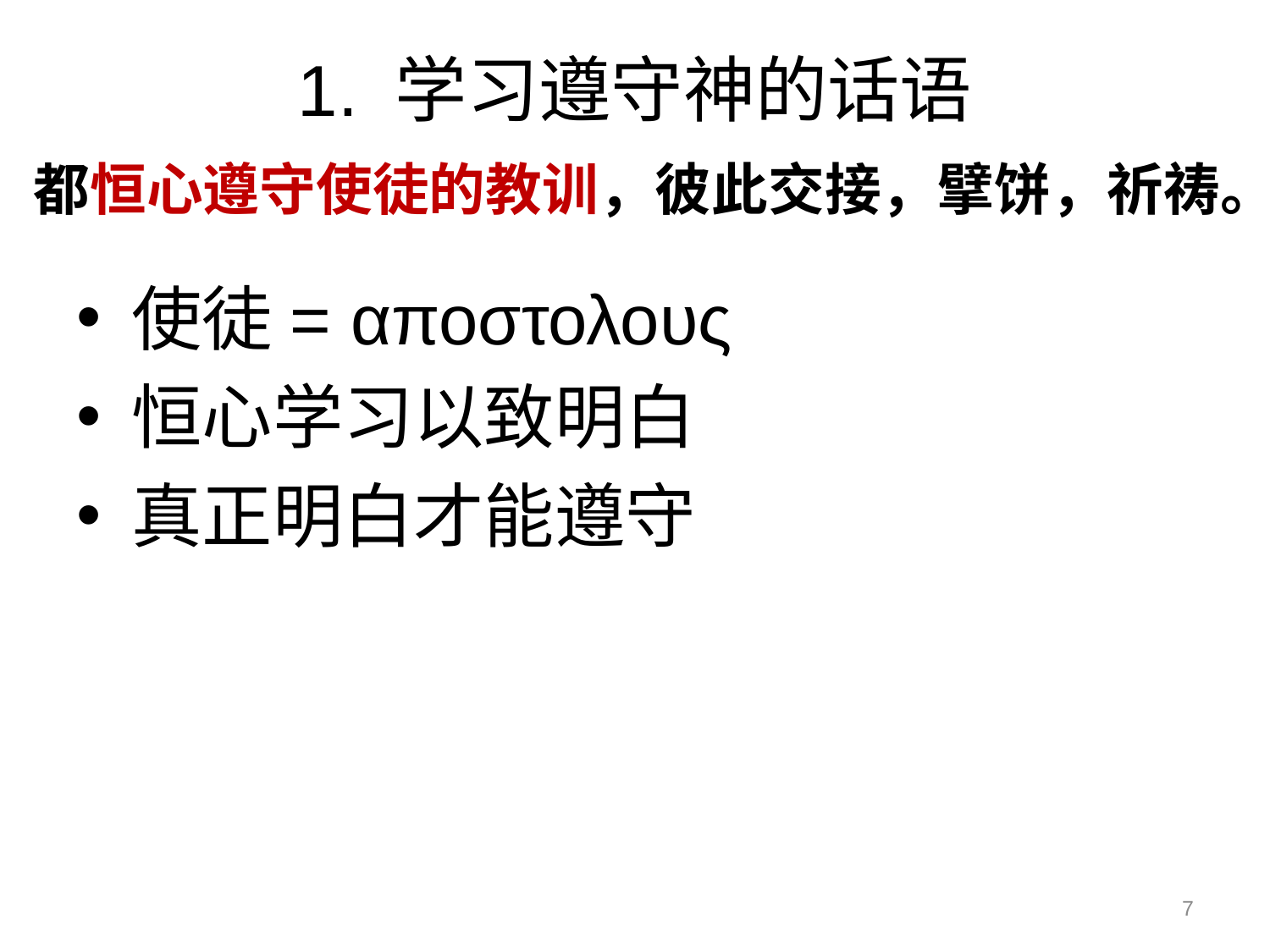

# 1. 学习遵守神的话语
都恒心遵守使徒的教训，彼此交接，擘饼，祈祷。

使徒= αποστολους
恒心学习以致明白
真正明白才能遵守
7